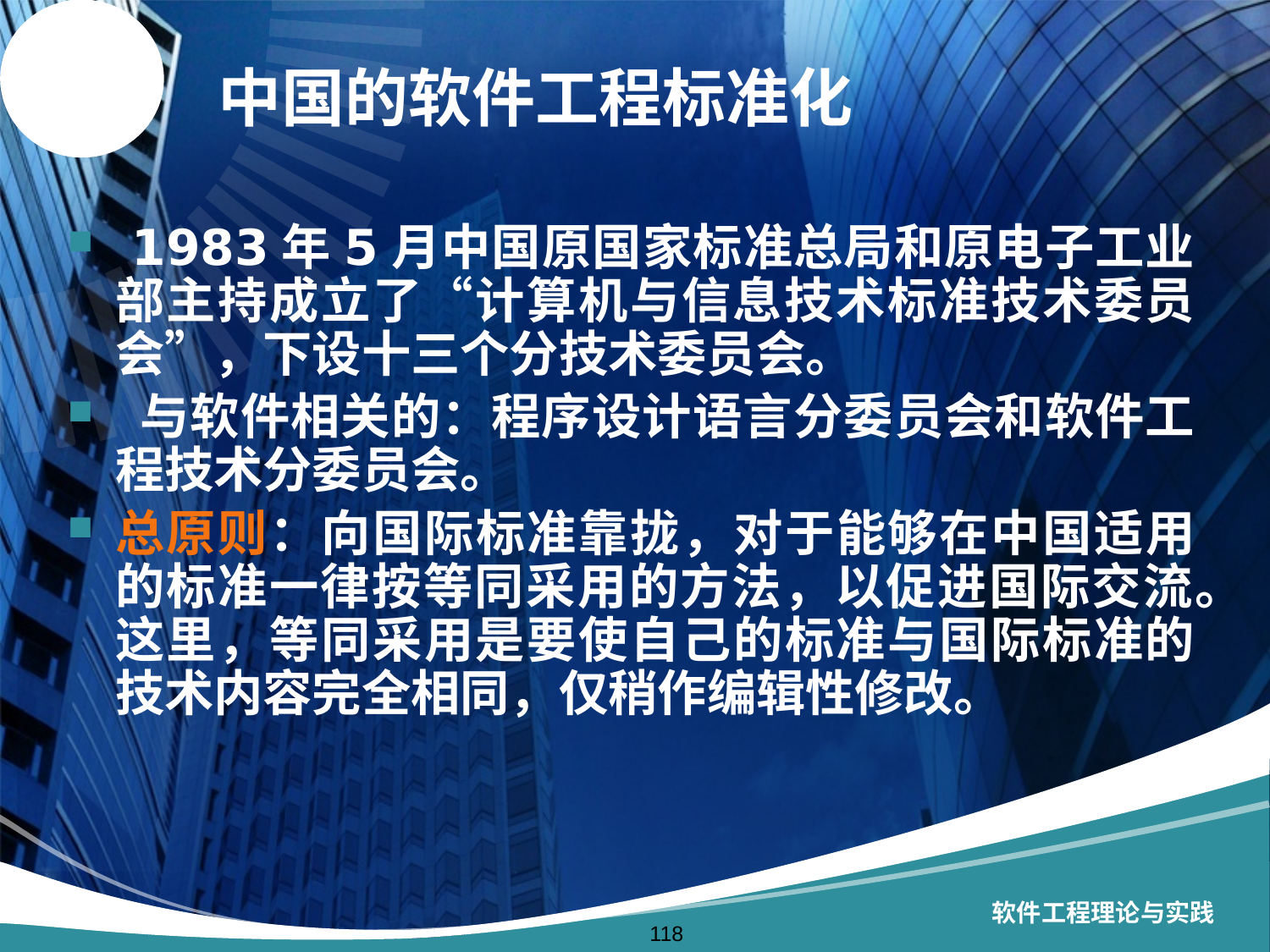

# 中国的软件工程标准化
 1983年5月中国原国家标准总局和原电子工业部主持成立了“计算机与信息技术标准技术委员会”，下设十三个分技术委员会。
 与软件相关的：程序设计语言分委员会和软件工程技术分委员会。
总原则：向国际标准靠拢，对于能够在中国适用的标准一律按等同采用的方法，以促进国际交流。这里，等同采用是要使自己的标准与国际标准的技术内容完全相同，仅稍作编辑性修改。

软件工程理论与实践
118